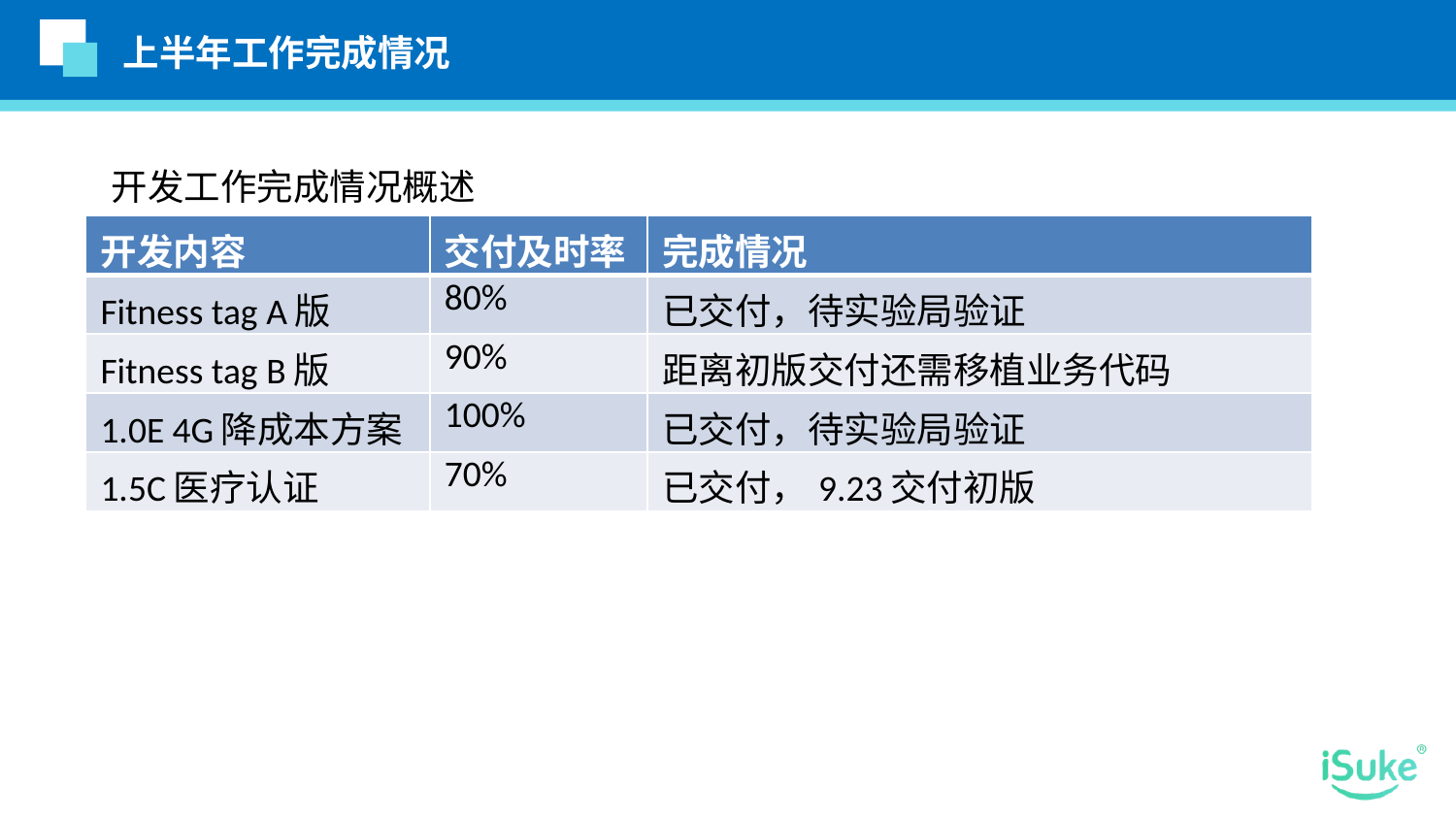

上半年工作完成情况

开发工作完成情况概述
| 开发内容 | 交付及时率 | 完成情况 |
| --- | --- | --- |
| Fitness tag A版 | 80% | 已交付，待实验局验证 |
| Fitness tag B版 | 90% | 距离初版交付还需移植业务代码 |
| 1.0E 4G降成本方案 | 100% | 已交付，待实验局验证 |
| 1.5C医疗认证 | 70% | 已交付，9.23交付初版 |